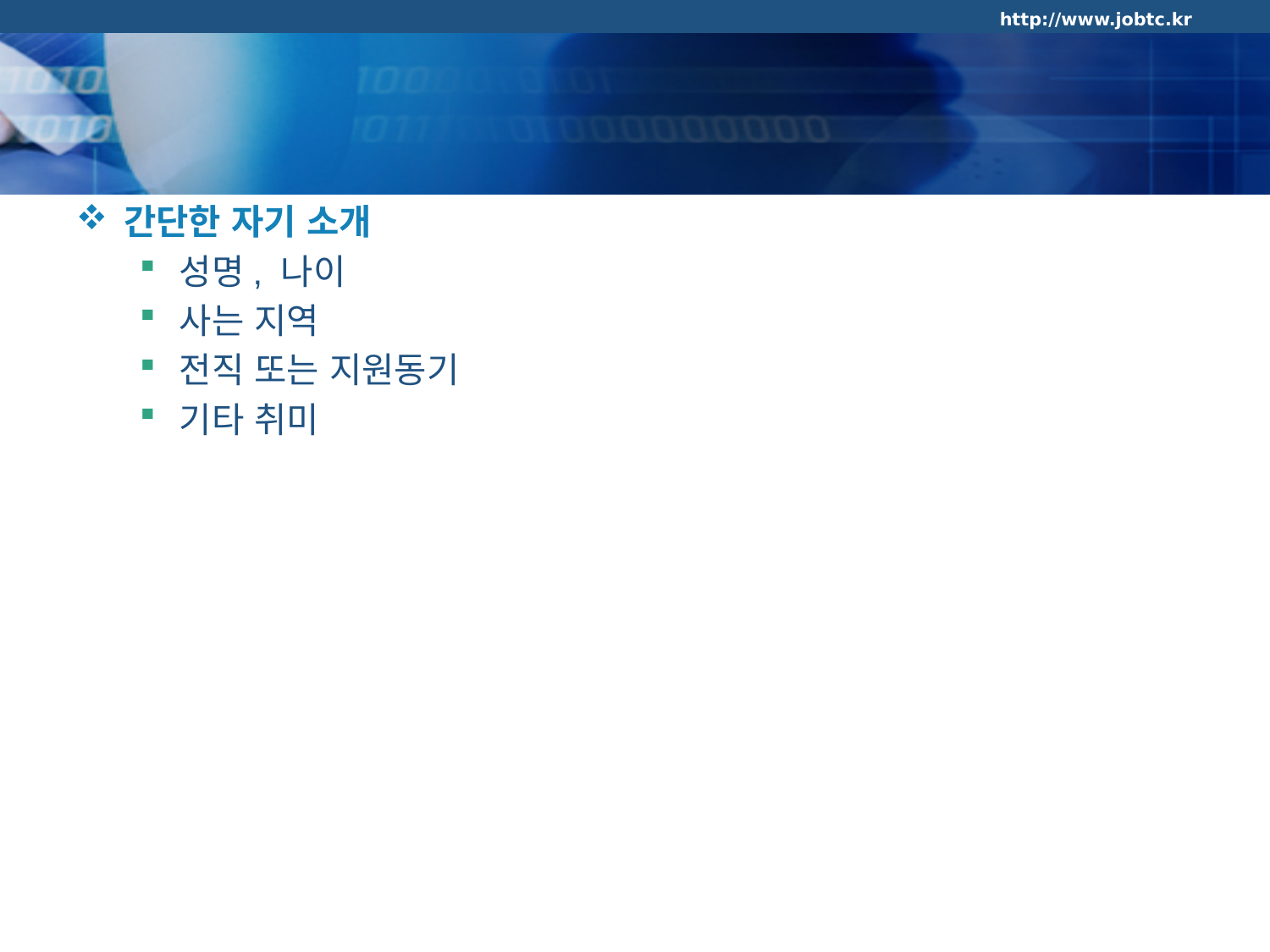

간단한 자기 소개
성명, 나이
사는 지역
전직 또는 지원동기
기타 취미